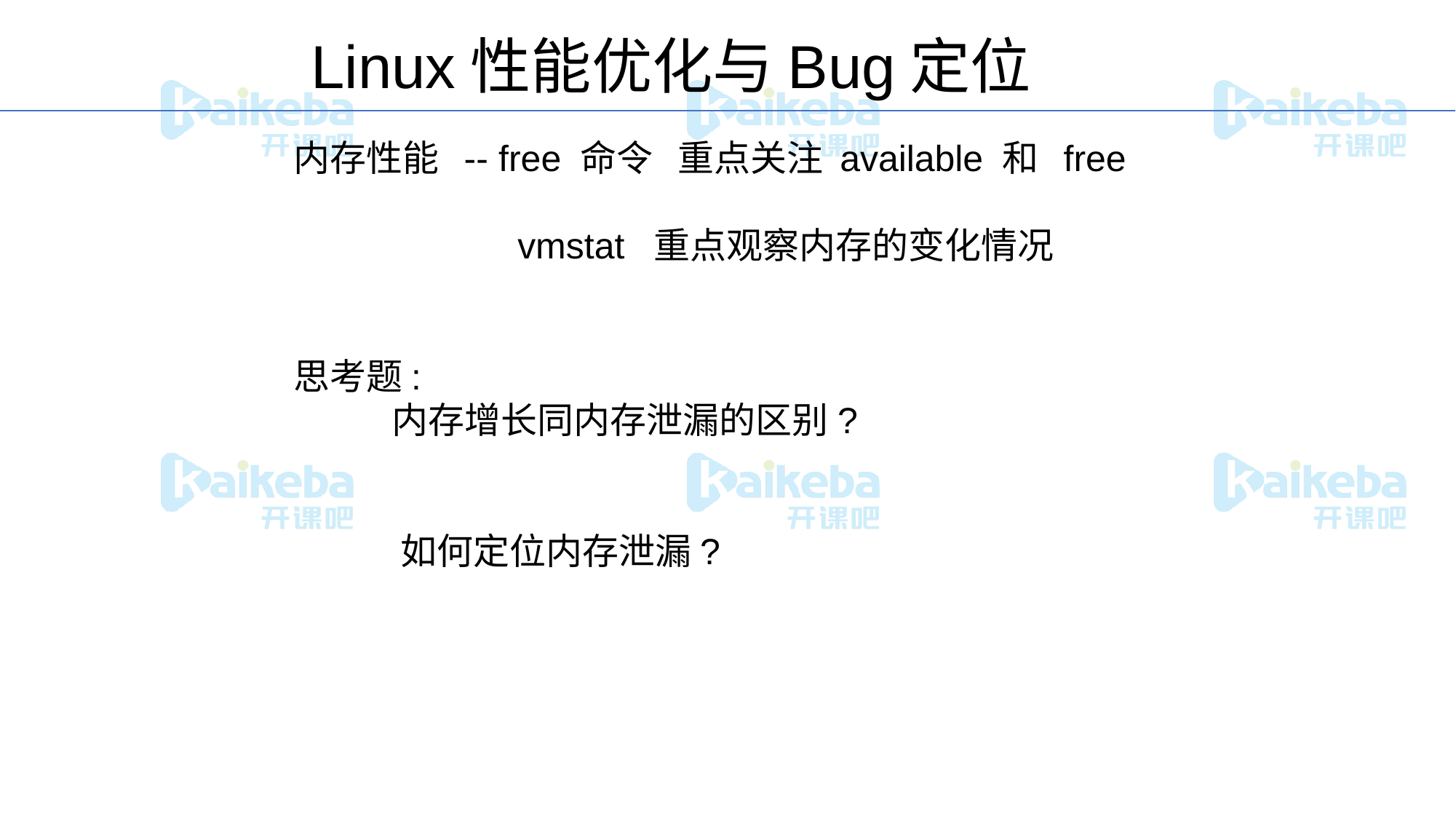

Linux性能优化与Bug定位
内存性能  -- free 命令   重点关注 available 和  free

                      vmstat  重点观察内存的变化情况

思考题:
           内存增长同内存泄漏的区别?

            如何定位内存泄漏?